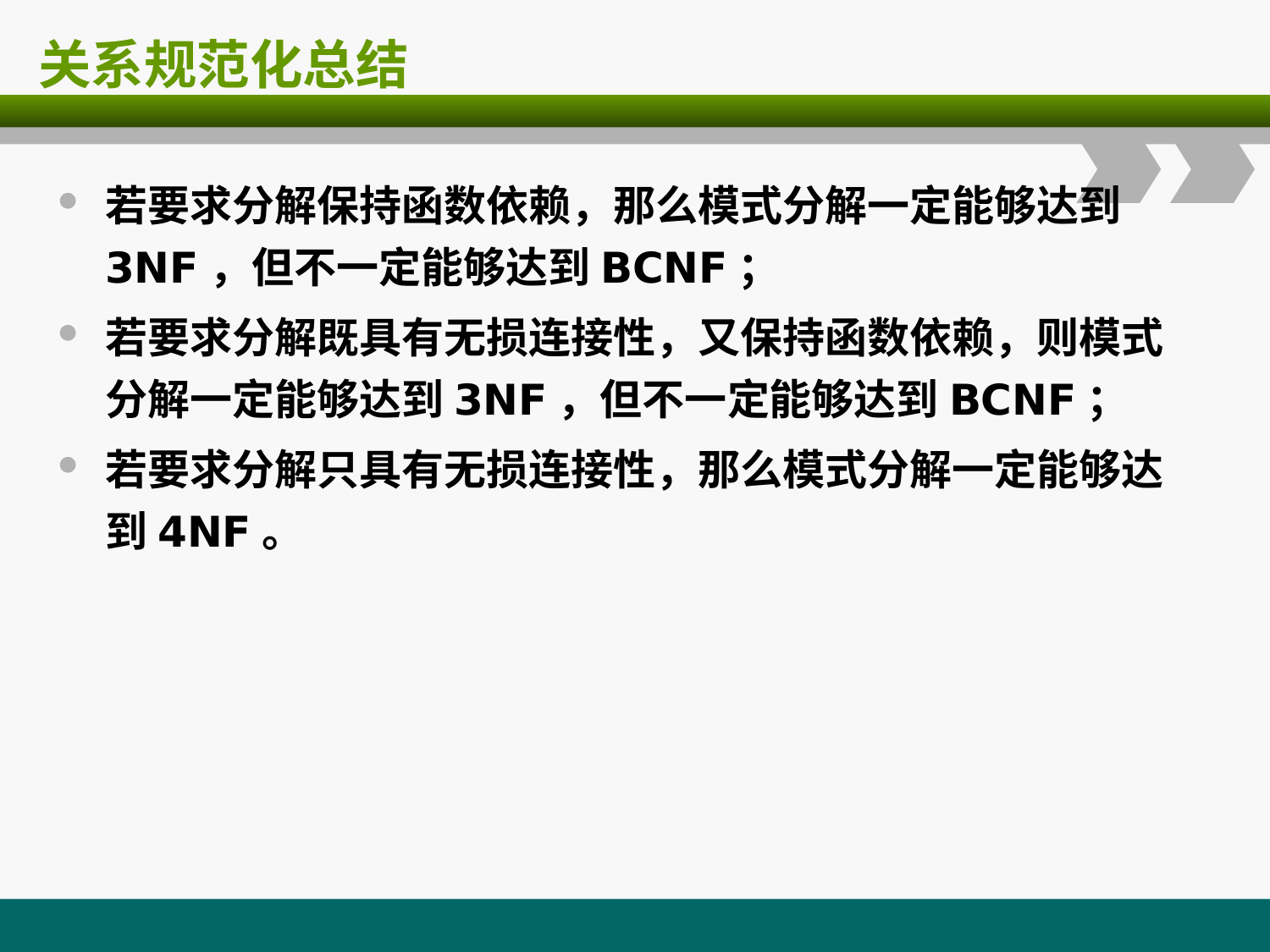

# 关系规范化总结
若要求分解保持函数依赖，那么模式分解一定能够达到3NF，但不一定能够达到BCNF；
若要求分解既具有无损连接性，又保持函数依赖，则模式分解一定能够达到3NF，但不一定能够达到BCNF；
若要求分解只具有无损连接性，那么模式分解一定能够达到4NF。